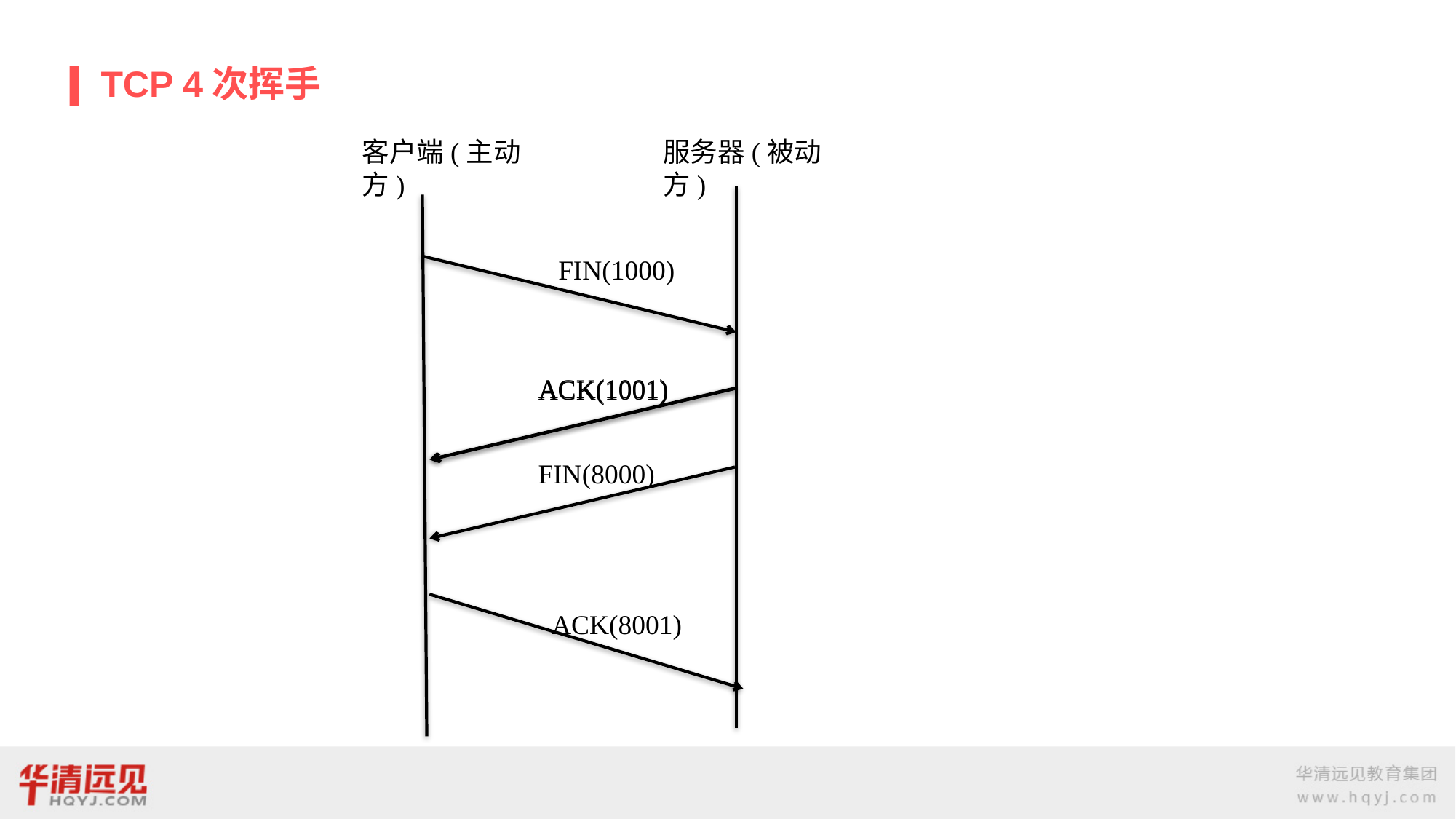

# TCP 4次挥手
客户端(主动方)
服务器(被动方)
FIN(1000)
ACK(1001)
ACK(1001)
FIN(8000)
ACK(8001)
30